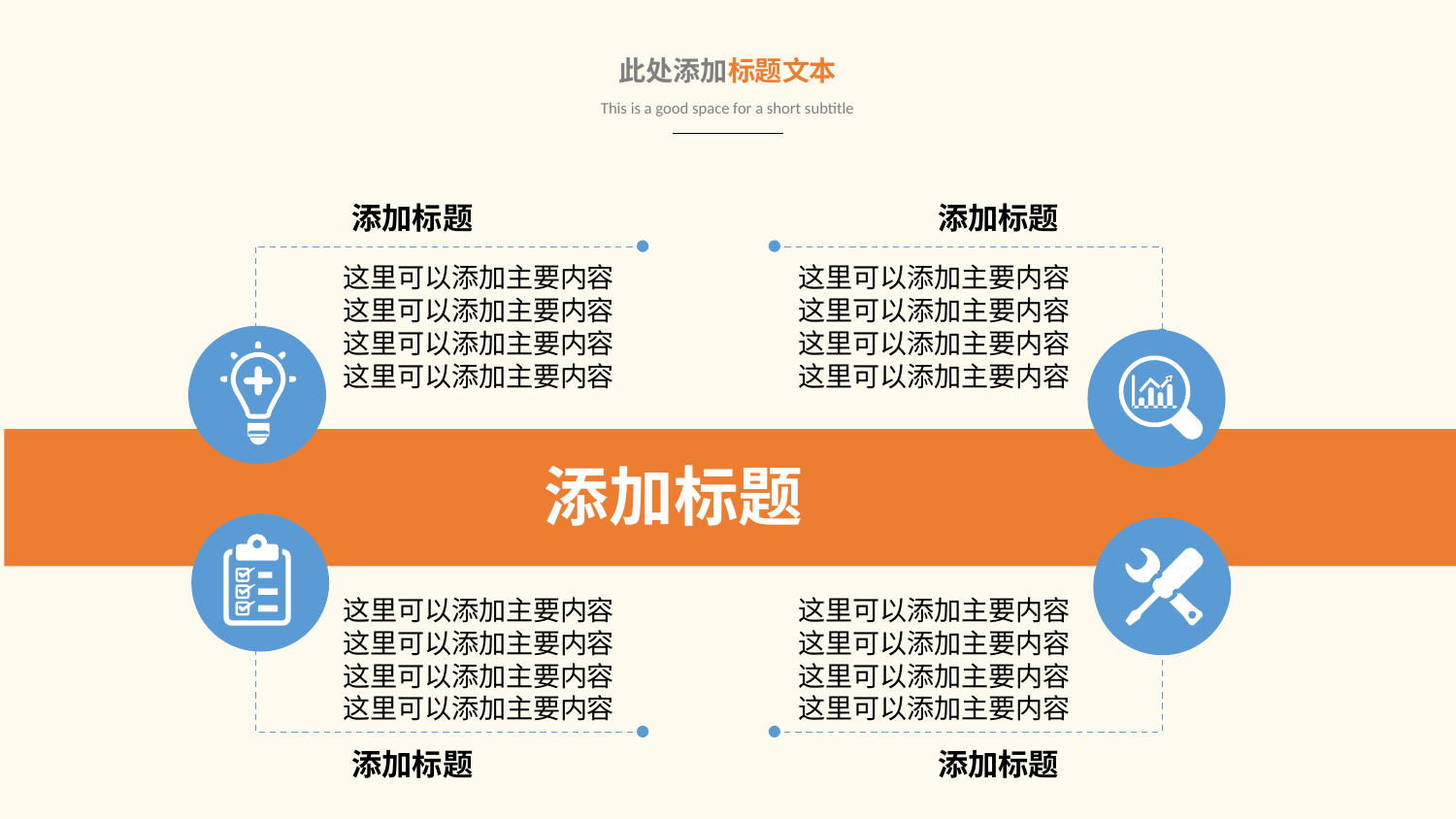

此处添加标题文本
This is a good space for a short subtitle
添加标题
添加标题

这里可以添加主要内容这里可以添加主要内容这里可以添加主要内容这里可以添加主要内容
这里可以添加主要内容这里可以添加主要内容这里可以添加主要内容这里可以添加主要内容

添加标题

这里可以添加主要内容这里可以添加主要内容这里可以添加主要内容这里可以添加主要内容
这里可以添加主要内容这里可以添加主要内容这里可以添加主要内容这里可以添加主要内容

添加标题
添加标题